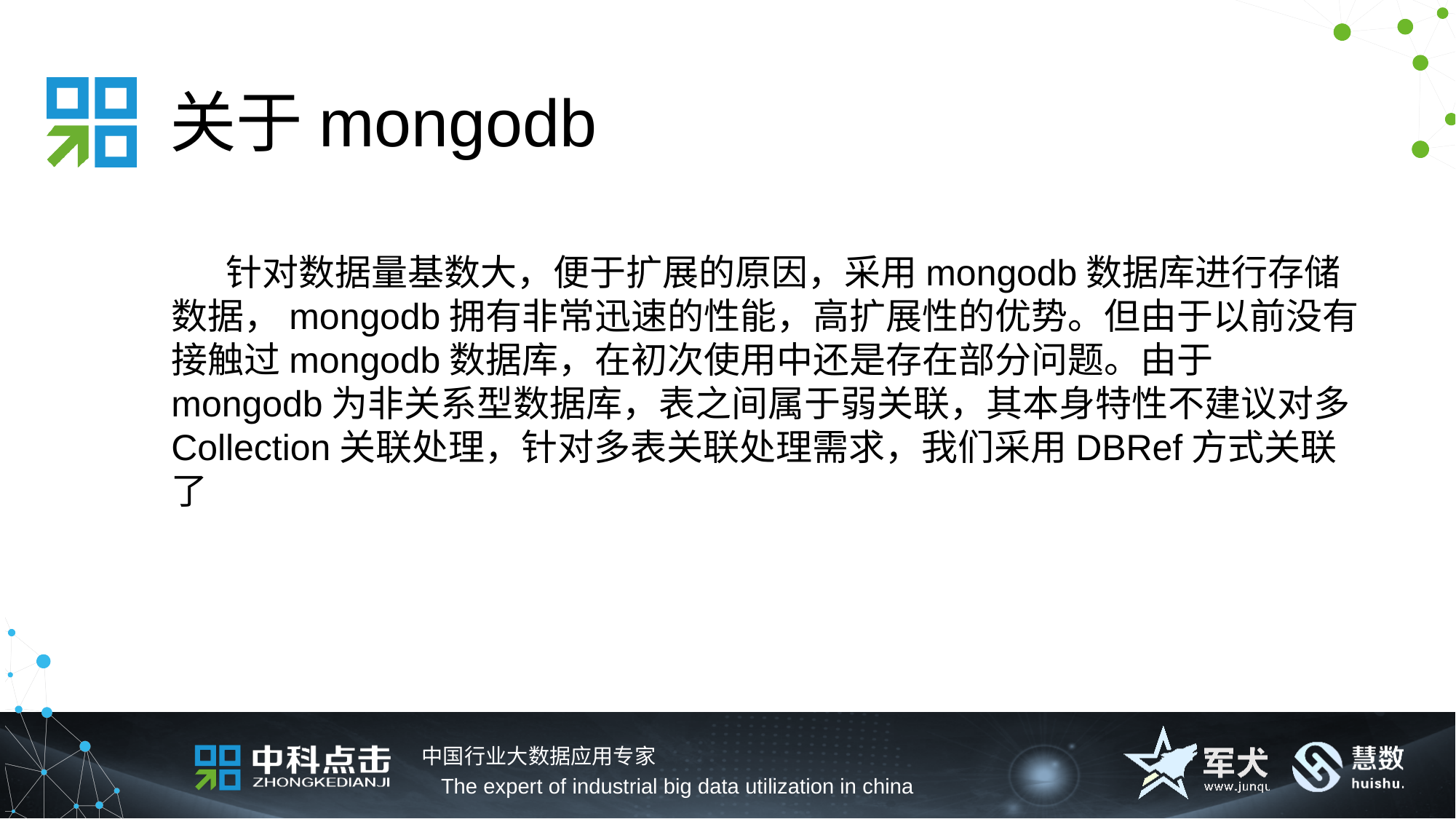

关于mongodb
针对数据量基数大，便于扩展的原因，采用mongodb数据库进行存储数据，mongodb拥有非常迅速的性能，高扩展性的优势。但由于以前没有接触过mongodb数据库，在初次使用中还是存在部分问题。由于mongodb为非关系型数据库，表之间属于弱关联，其本身特性不建议对多Collection关联处理，针对多表关联处理需求，我们采用DBRef方式关联了